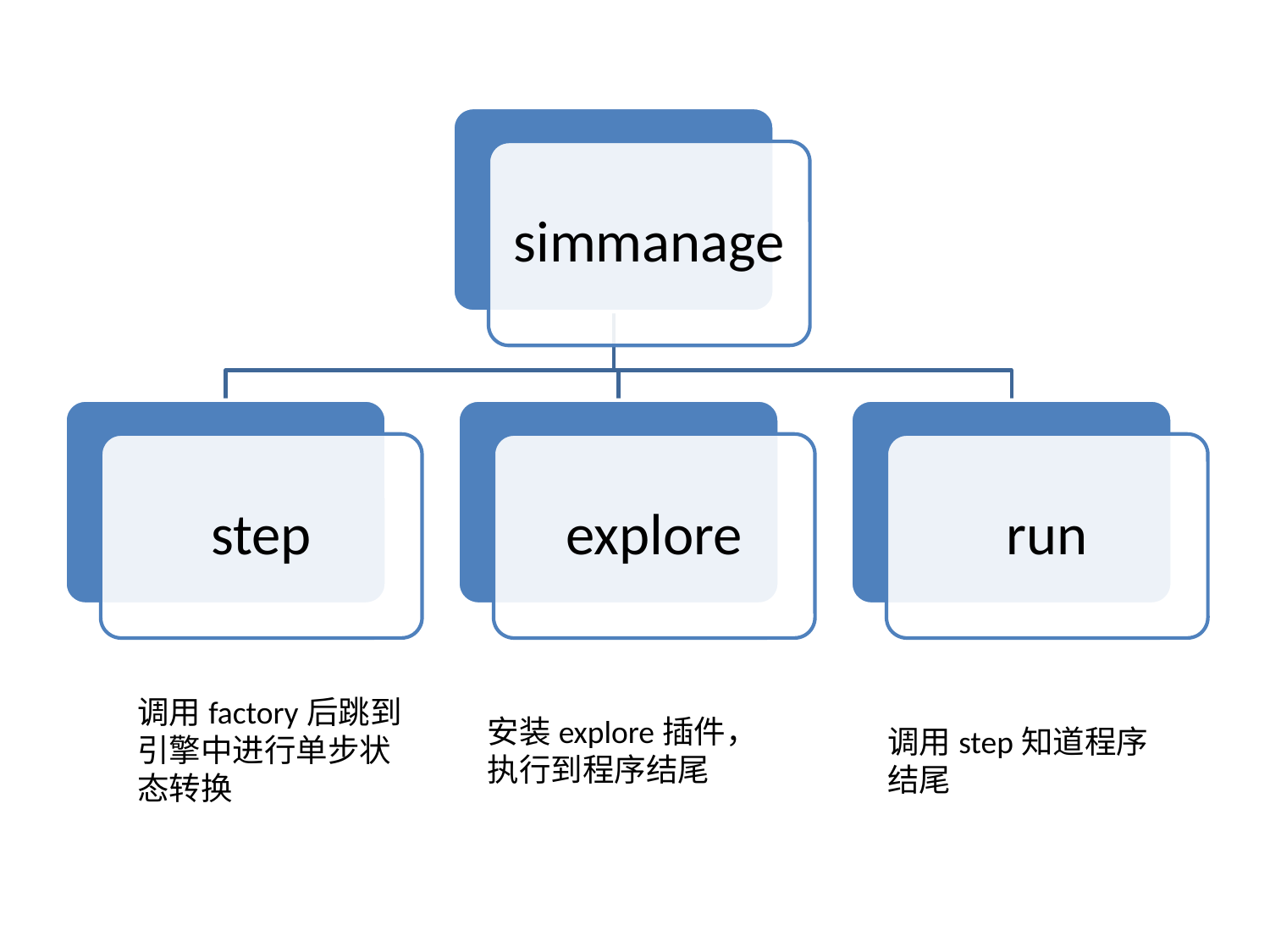

simmanage
step
explore
run
调用factory后跳到引擎中进行单步状态转换
安装explore插件，执行到程序结尾
调用step知道程序结尾